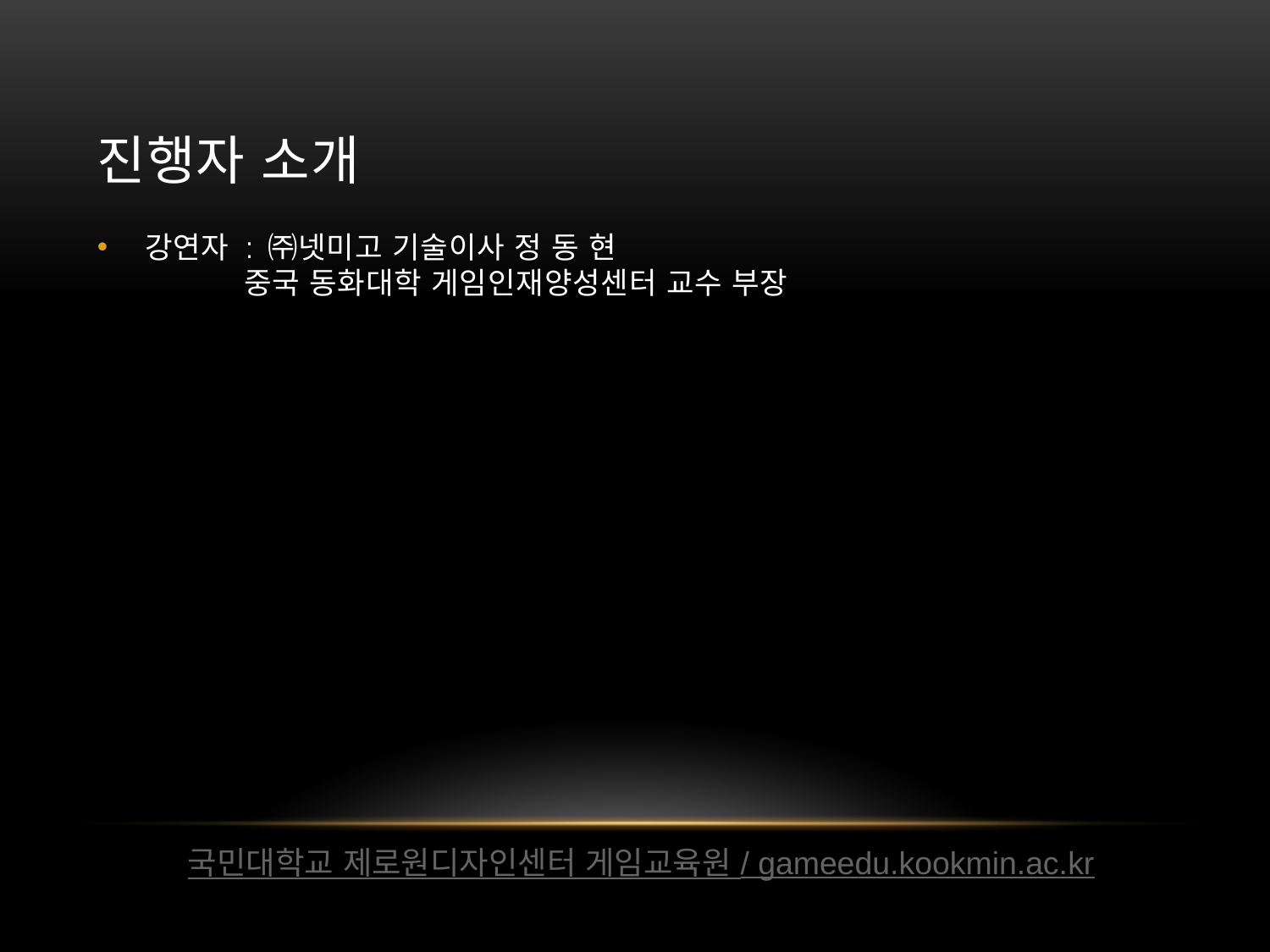

# 진행자 소개
강연자 : ㈜넷미고 기술이사 정 동 현
           중국 동화대학 게임인재양성센터 교수 부장
국민대학교 제로원디자인센터 게임교육원 / gameedu.kookmin.ac.kr